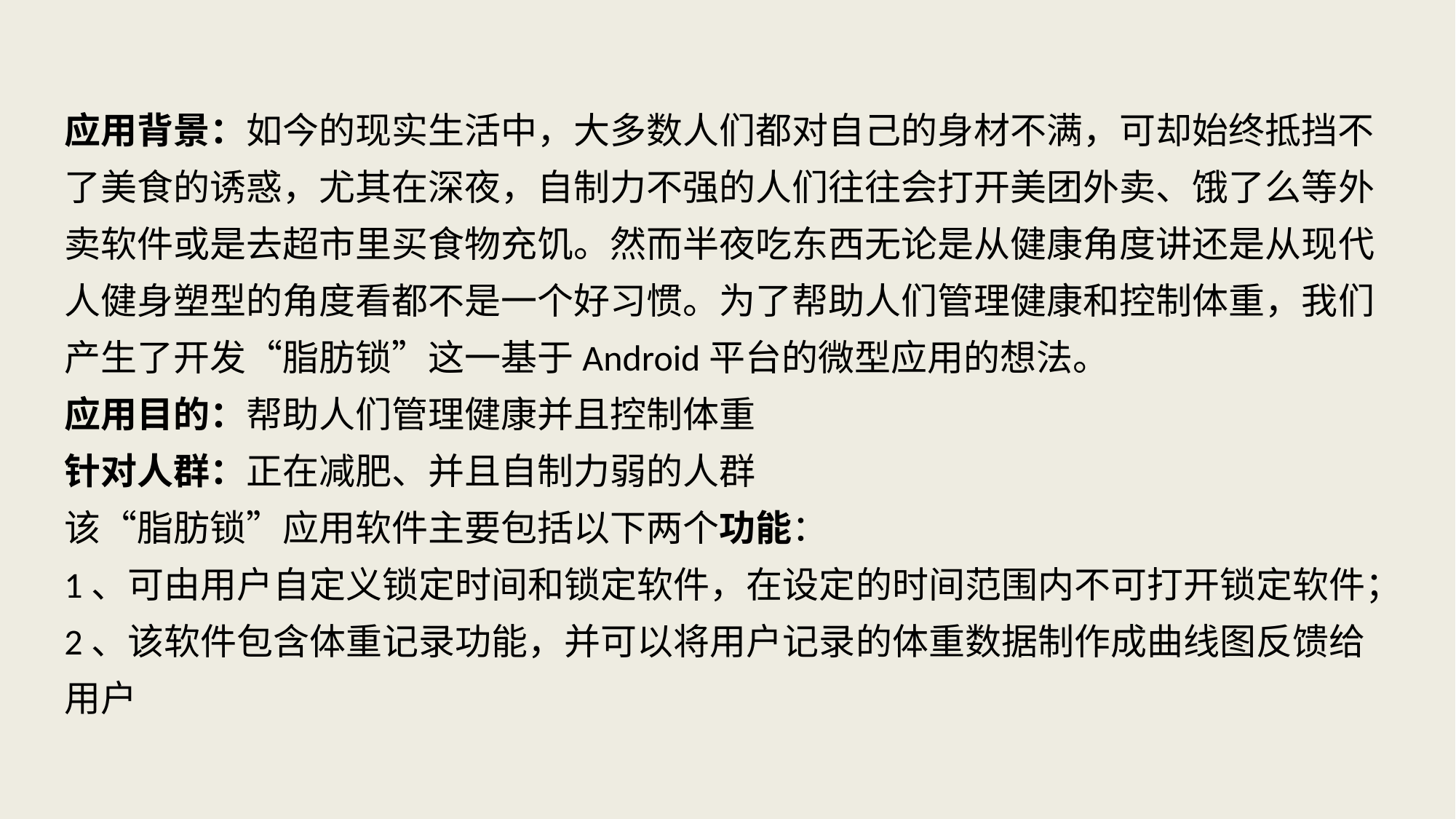

应用背景：如今的现实生活中，大多数人们都对自己的身材不满，可却始终抵挡不了美食的诱惑，尤其在深夜，自制力不强的人们往往会打开美团外卖、饿了么等外卖软件或是去超市里买食物充饥。然而半夜吃东西无论是从健康角度讲还是从现代人健身塑型的角度看都不是一个好习惯。为了帮助人们管理健康和控制体重，我们产生了开发“脂肪锁”这一基于Android平台的微型应用的想法。
应用目的：帮助人们管理健康并且控制体重
针对人群：正在减肥、并且自制力弱的人群
该“脂肪锁”应用软件主要包括以下两个功能：
1、可由用户自定义锁定时间和锁定软件，在设定的时间范围内不可打开锁定软件；
2、该软件包含体重记录功能，并可以将用户记录的体重数据制作成曲线图反馈给用户